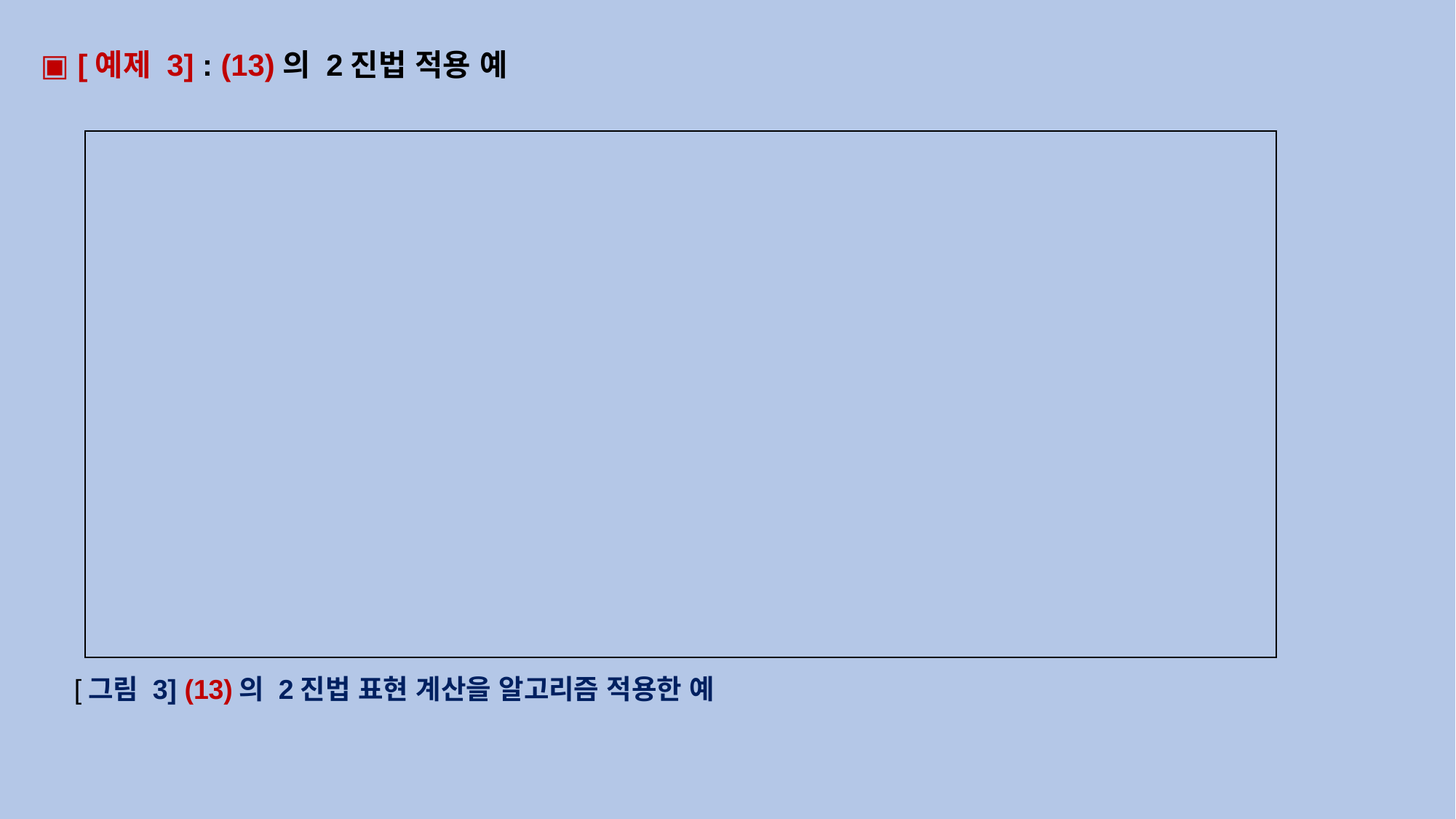

▣ [예제 3] : (13)의 2진법 적용 예

      [그림 3] (13)의 2진법 표현 계산을 알고리즘 적용한 예
|  |
| --- |